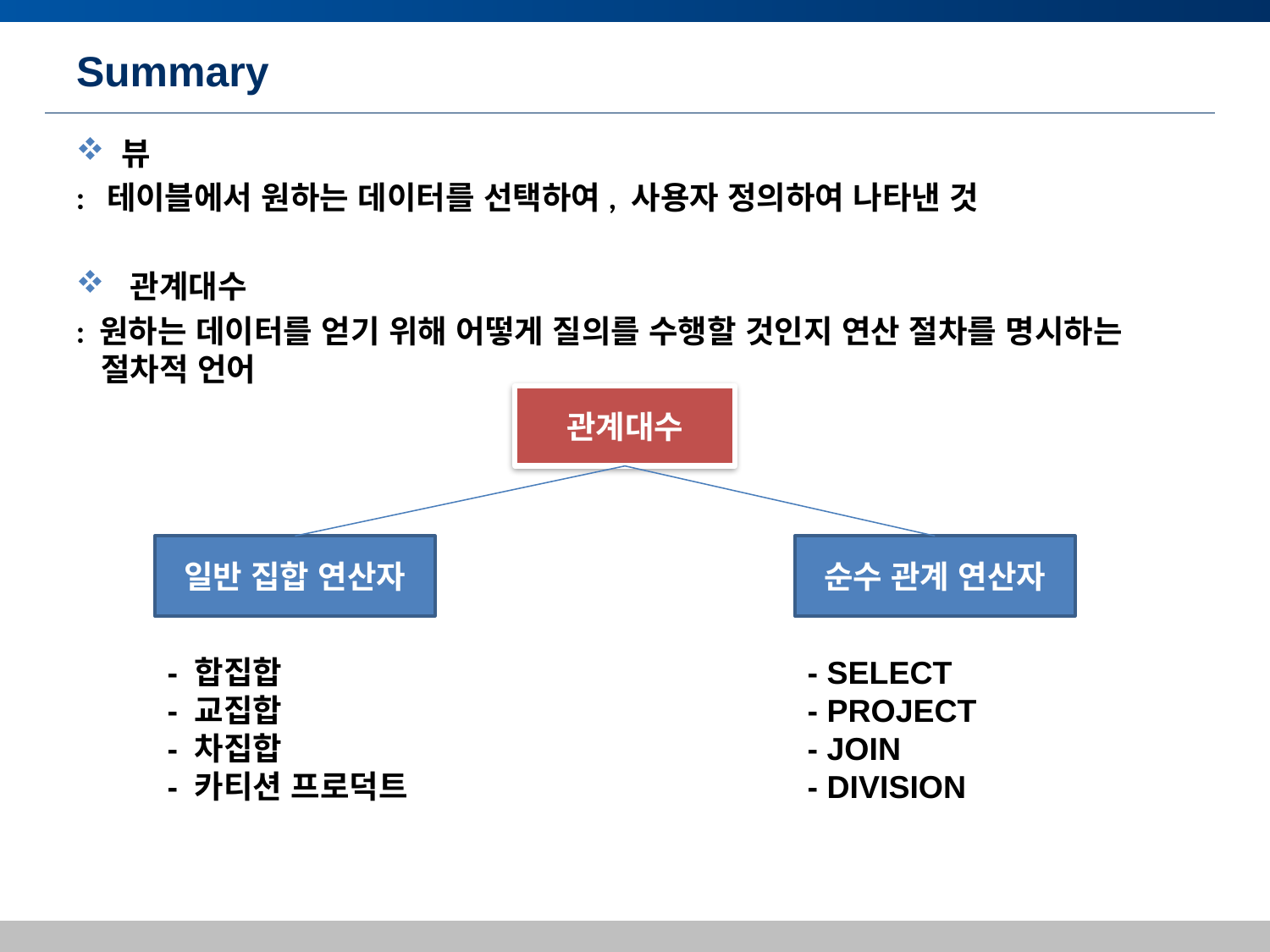

# Summary
 뷰
:  테이블에서 원하는 데이터를 선택하여, 사용자 정의하여 나타낸 것

  관계대수
: 원하는 데이터를 얻기 위해 어떻게 질의를 수행할 것인지 연산 절차를 명시하는 절차적 언어

관계대수
일반 집합 연산자
순수 관계 연산자
- 합집합
- 교집합
- 차집합
- 카티션 프로덕트
- SELECT
- PROJECT
- JOIN
- DIVISION